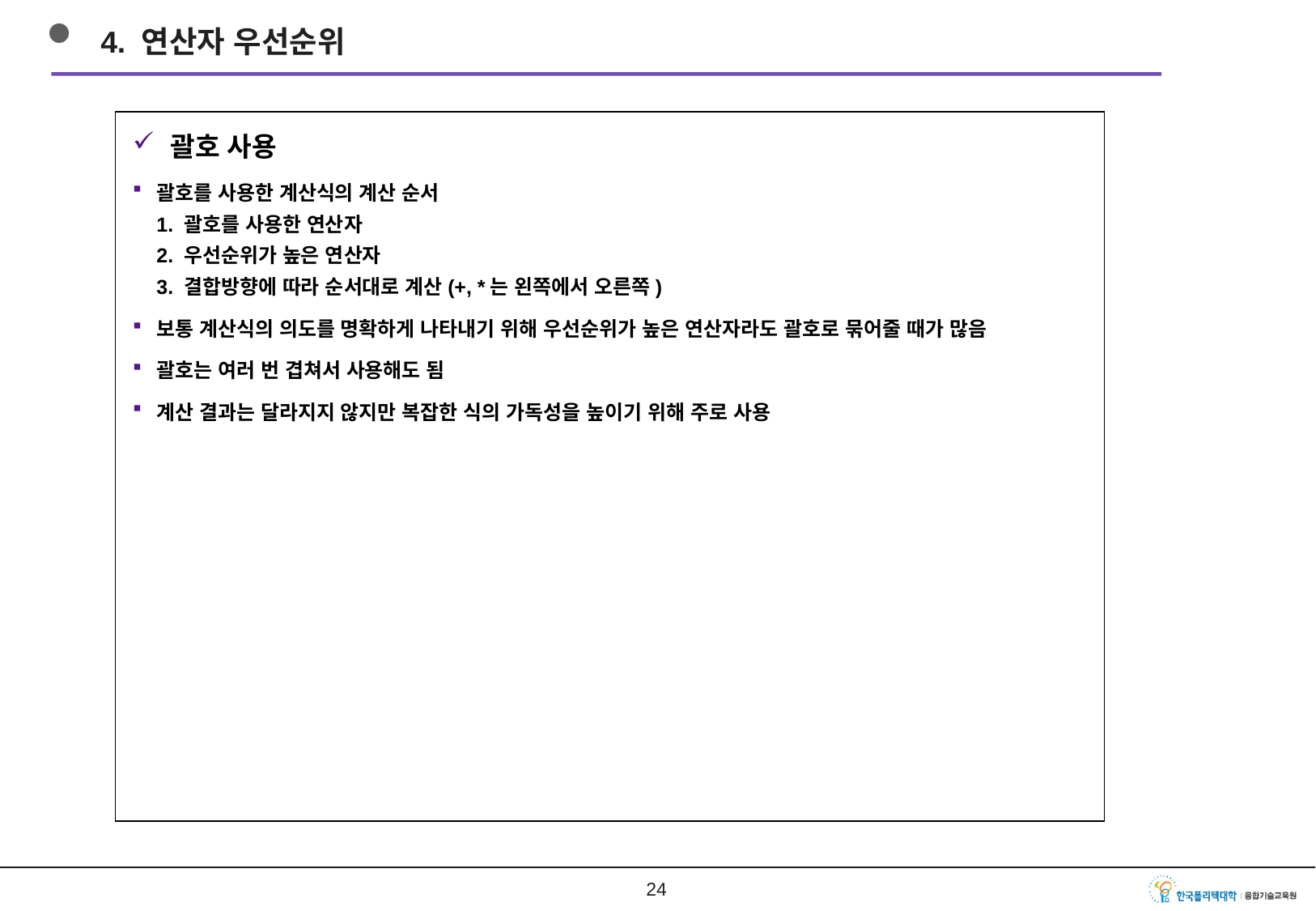

4. 연산자 우선순위
괄호 사용
괄호를 사용한 계산식의 계산 순서
1. 괄호를 사용한 연산자
2. 우선순위가 높은 연산자
3. 결합방향에 따라 순서대로 계산(+, *는 왼쪽에서 오른쪽)
보통 계산식의 의도를 명확하게 나타내기 위해 우선순위가 높은 연산자라도 괄호로 묶어줄 때가 많음
괄호는 여러 번 겹쳐서 사용해도 됨
계산 결과는 달라지지 않지만 복잡한 식의 가독성을 높이기 위해 주로 사용
24